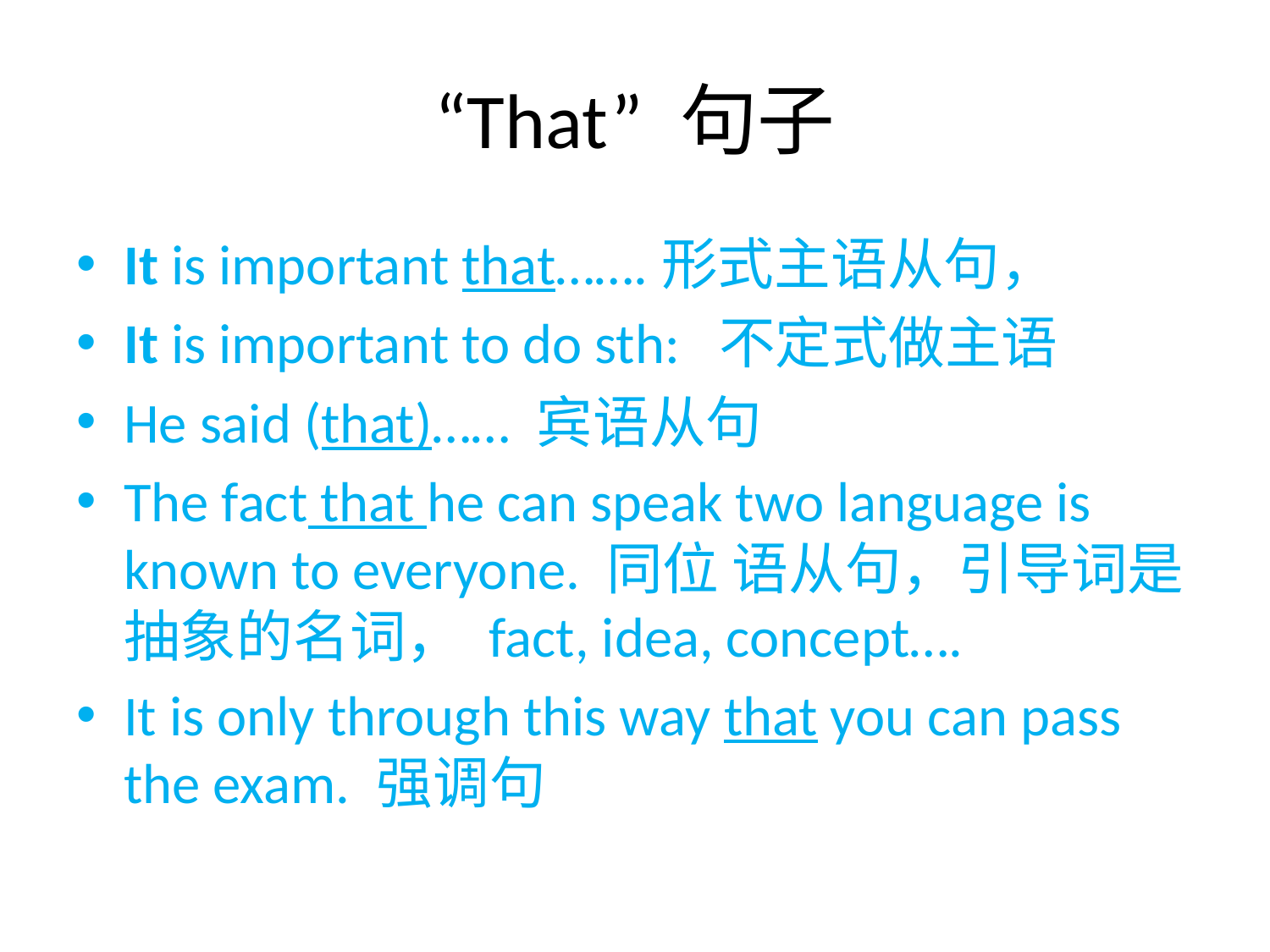

# “That” 句子
It is important that…….形式主语从句，
It is important to do sth:  不定式做主语
He said (that)…… 宾语从句
The fact that he can speak two language is known to everyone. 同位 语从句，引导词是抽象的名词， fact, idea, concept….
It is only through this way that you can pass the exam. 强调句